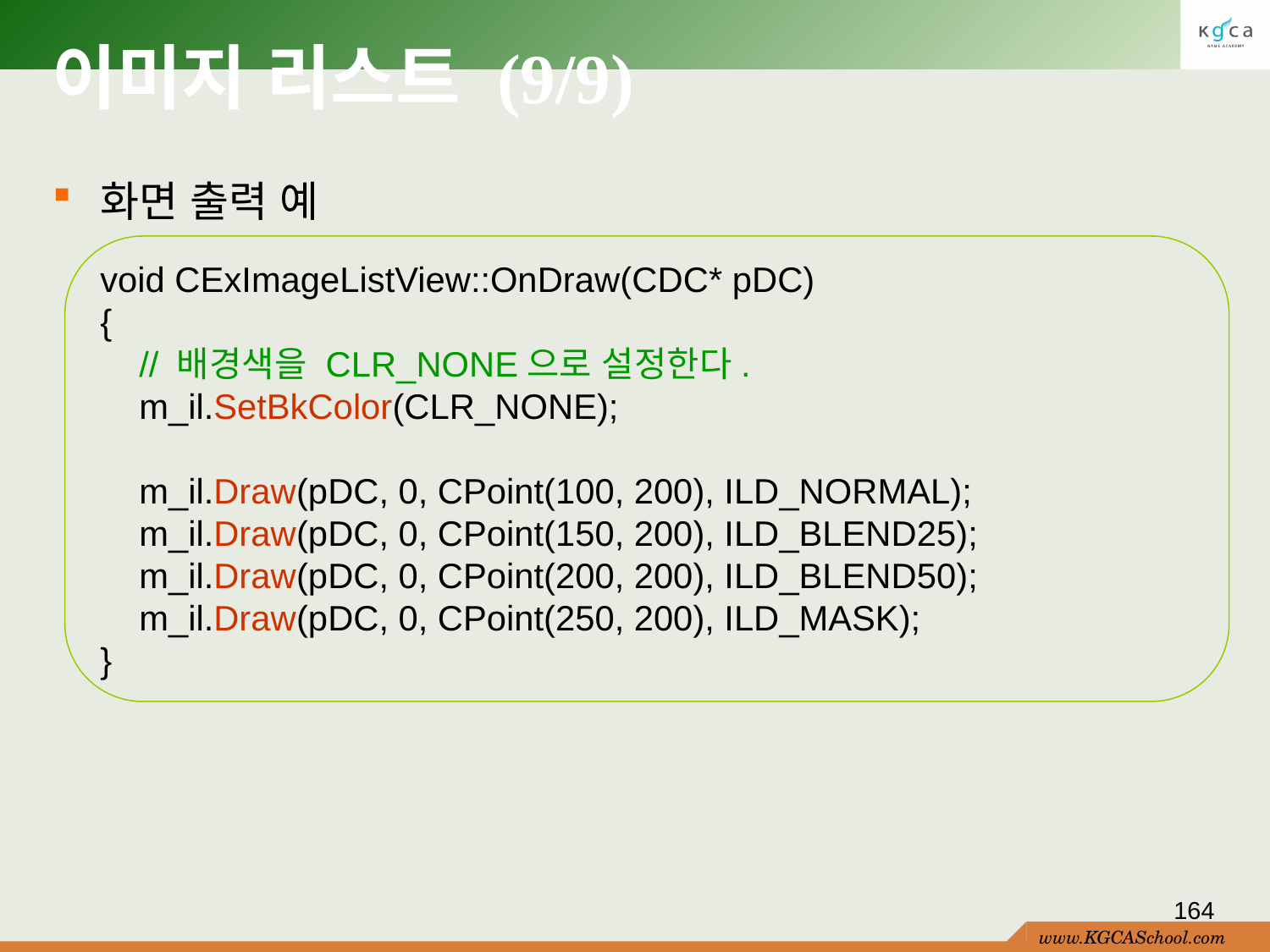

# 이미지 리스트 (9/9)
화면 출력 예
void CExImageListView::OnDraw(CDC* pDC)
{
    // 배경색을 CLR_NONE으로 설정한다.
    m_il.SetBkColor(CLR_NONE);

    m_il.Draw(pDC, 0, CPoint(100, 200), ILD_NORMAL);
    m_il.Draw(pDC, 0, CPoint(150, 200), ILD_BLEND25);
    m_il.Draw(pDC, 0, CPoint(200, 200), ILD_BLEND50);
    m_il.Draw(pDC, 0, CPoint(250, 200), ILD_MASK);
}
164